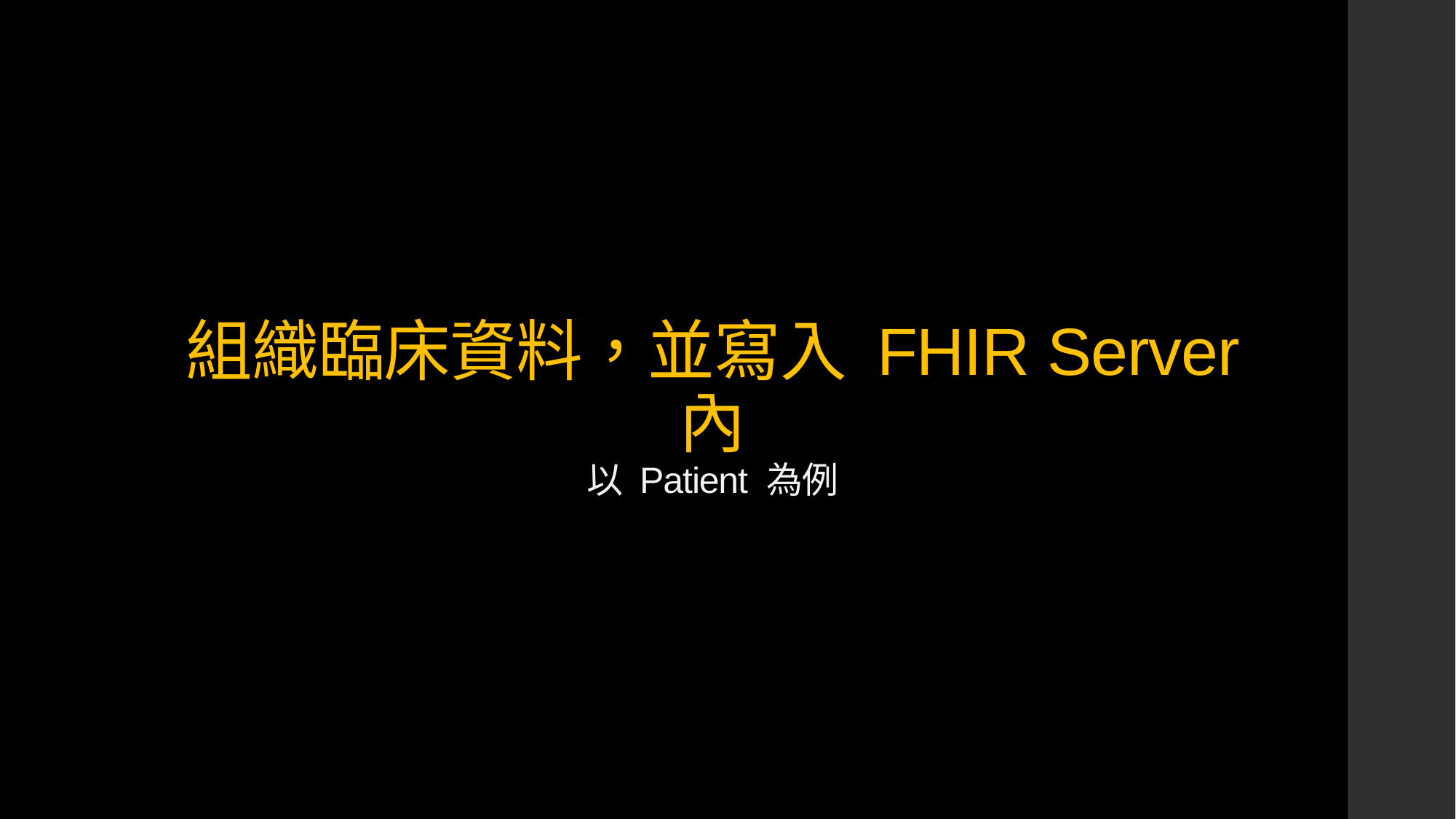

# 組織臨床資料，並寫入 FHIR Server 內 以 Patient 為例